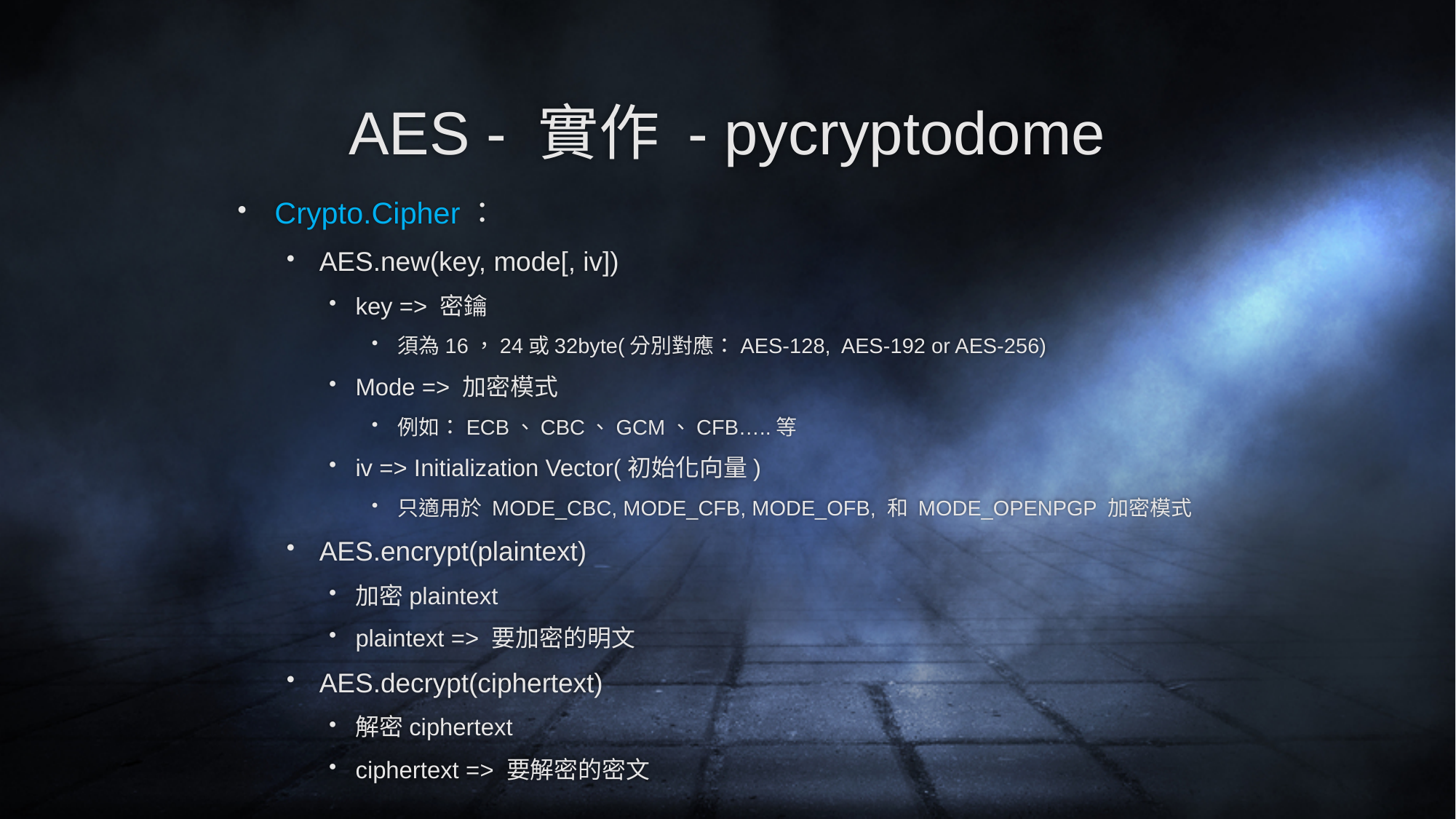

# AES - 實作 - pycryptodome
Crypto.Cipher：
AES.new(key, mode[, iv])
key => 密鑰
須為16，24或32byte(分別對應：AES-128,  AES-192 or AES-256)
Mode => 加密模式
例如：ECB、CBC、GCM、CFB…..等
iv => Initialization Vector(初始化向量)
只適用於 MODE_CBC, MODE_CFB, MODE_OFB, 和 MODE_OPENPGP 加密模式
AES.encrypt(plaintext)
加密plaintext
plaintext => 要加密的明文
AES.decrypt(ciphertext)
解密ciphertext
ciphertext => 要解密的密文